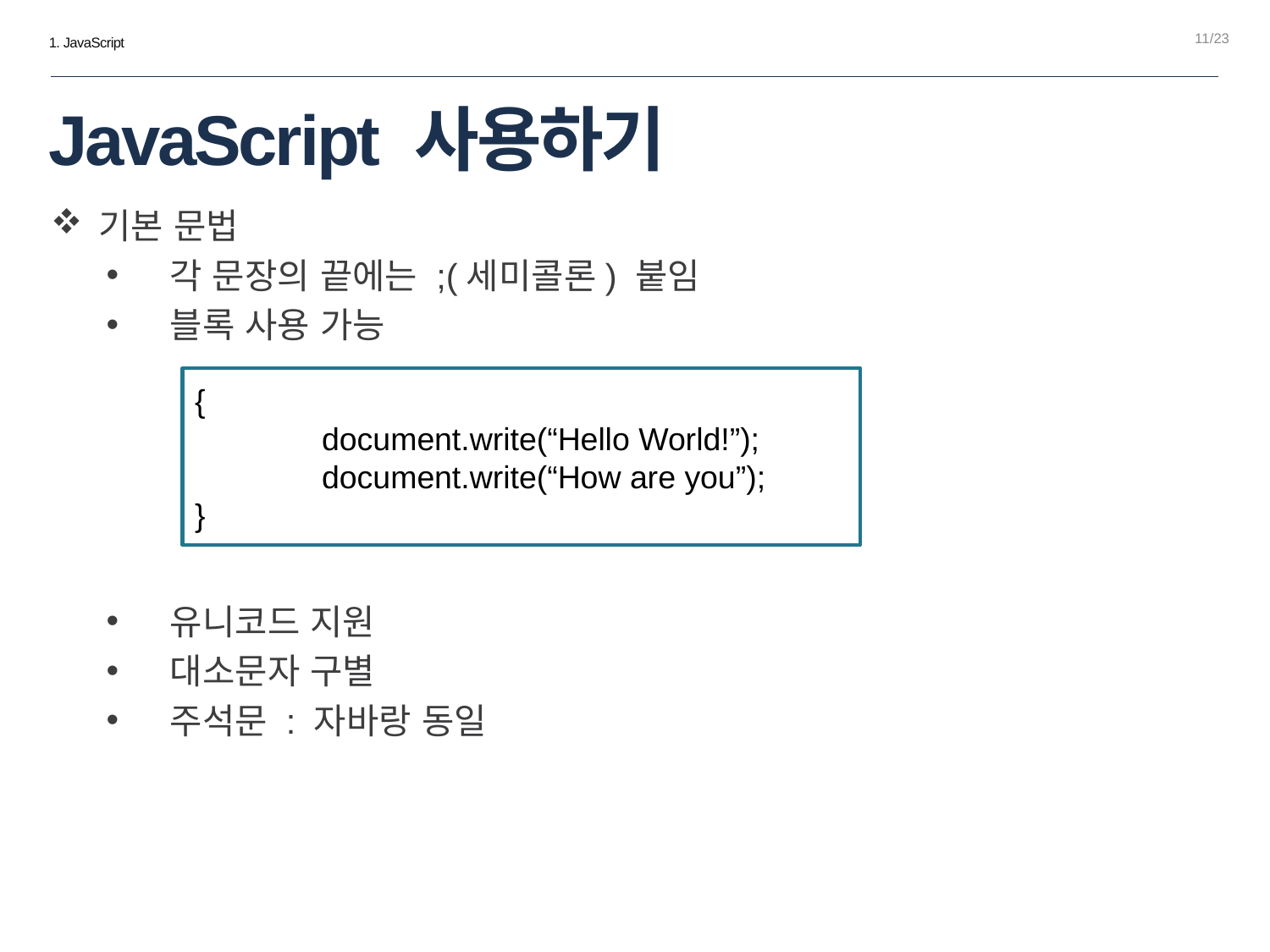

11
1. JavaScript
# JavaScript 사용하기
기본 문법
각 문장의 끝에는 ;(세미콜론) 붙임
블록 사용 가능

유니코드 지원
대소문자 구별
주석문 : 자바랑 동일

{
	document.write(“Hello World!”);
	document.write(“How are you”);
}